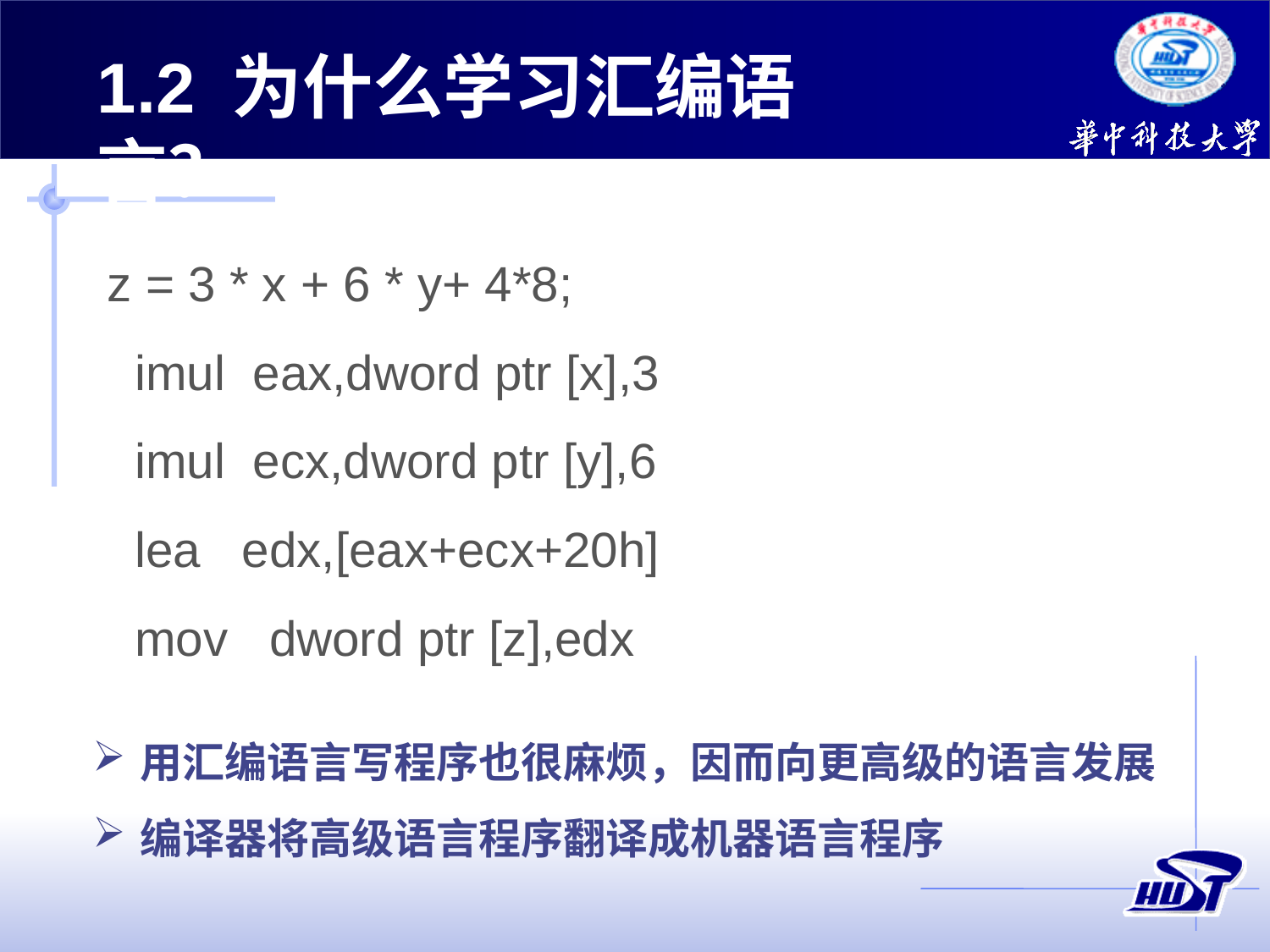

1.2 为什么学习汇编语言？
z = 3 * x + 6 * y+ 4*8;
  imul  eax,dword ptr [x],3
  imul  ecx,dword ptr [y],6
  lea   edx,[eax+ecx+20h]
  mov   dword ptr [z],edx
用汇编语言写程序也很麻烦，因而向更高级的语言发展
编译器将高级语言程序翻译成机器语言程序